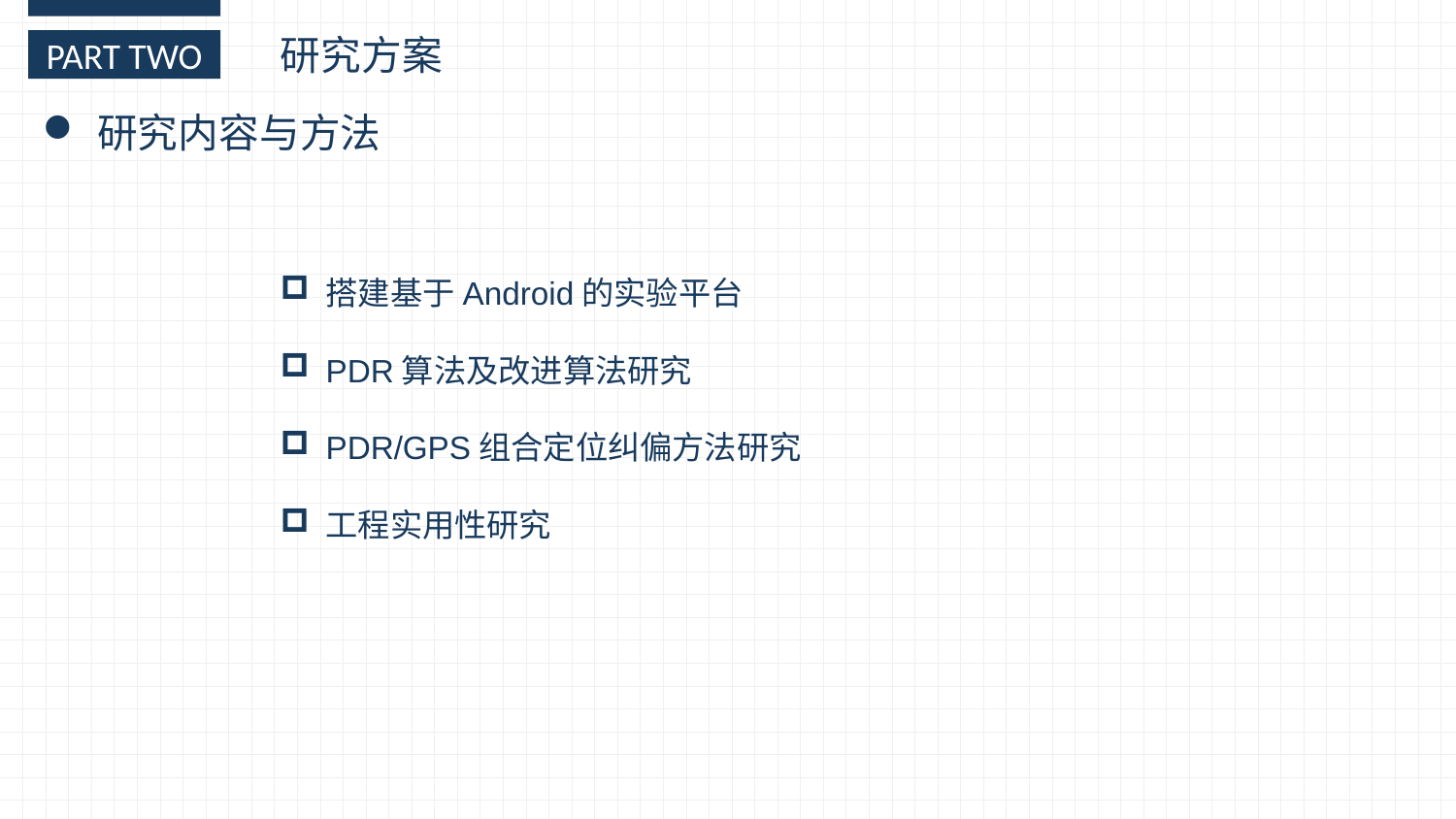

研究方案
PART TWO
研究内容与方法
搭建基于Android的实验平台
PDR算法及改进算法研究
PDR/GPS组合定位纠偏方法研究
工程实用性研究